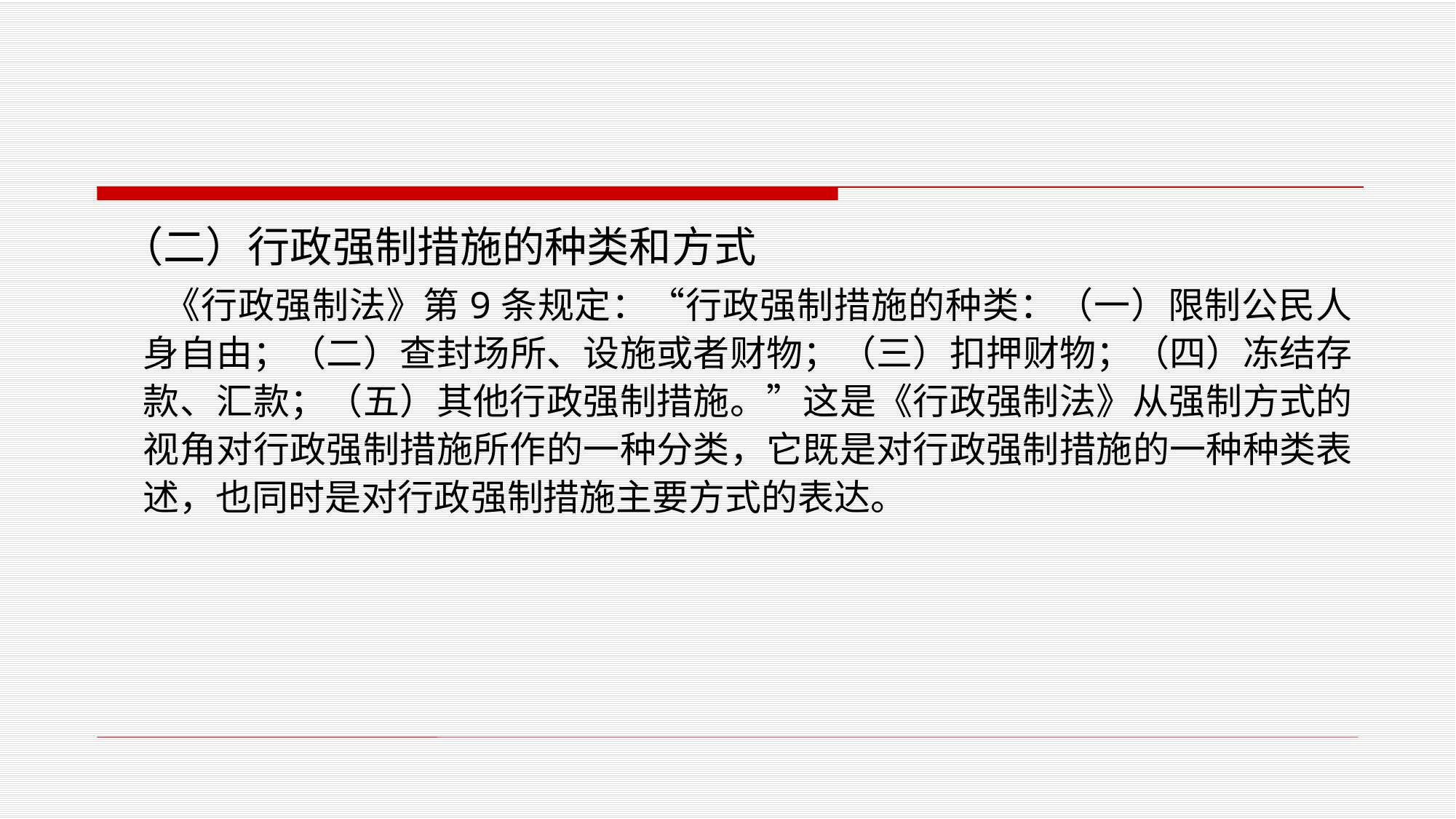

#
 （二）行政强制措施的种类和方式
      《行政强制法》第9条规定：“行政强制措施的种类：（一）限制公民人身自由；（二）查封场所、设施或者财物；（三）扣押财物；（四）冻结存款、汇款；（五）其他行政强制措施。”这是《行政强制法》从强制方式的视角对行政强制措施所作的一种分类，它既是对行政强制措施的一种种类表述，也同时是对行政强制措施主要方式的表达。